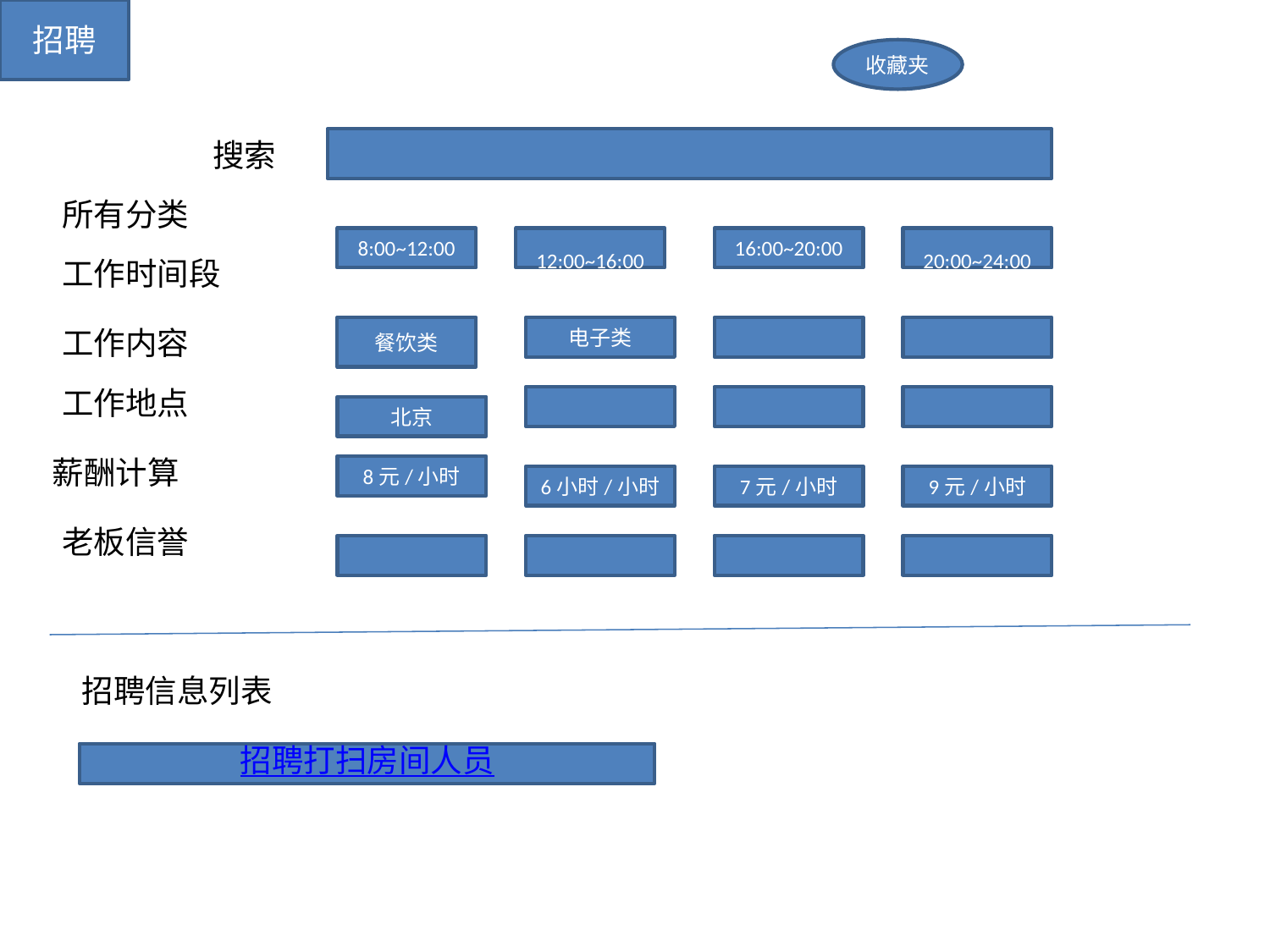

招聘
收藏夹
             搜索

所有分类
8:00~12:00

12:00~16:00
16:00~20:00

20:00~24:00
工作时间段
工作内容
餐饮类
电子类

工作地点

北京
薪酬计算
8元/小时
6小时/小时
7元/小时
9元/小时
老板信誉

招聘信息列表
招聘打扫房间人员